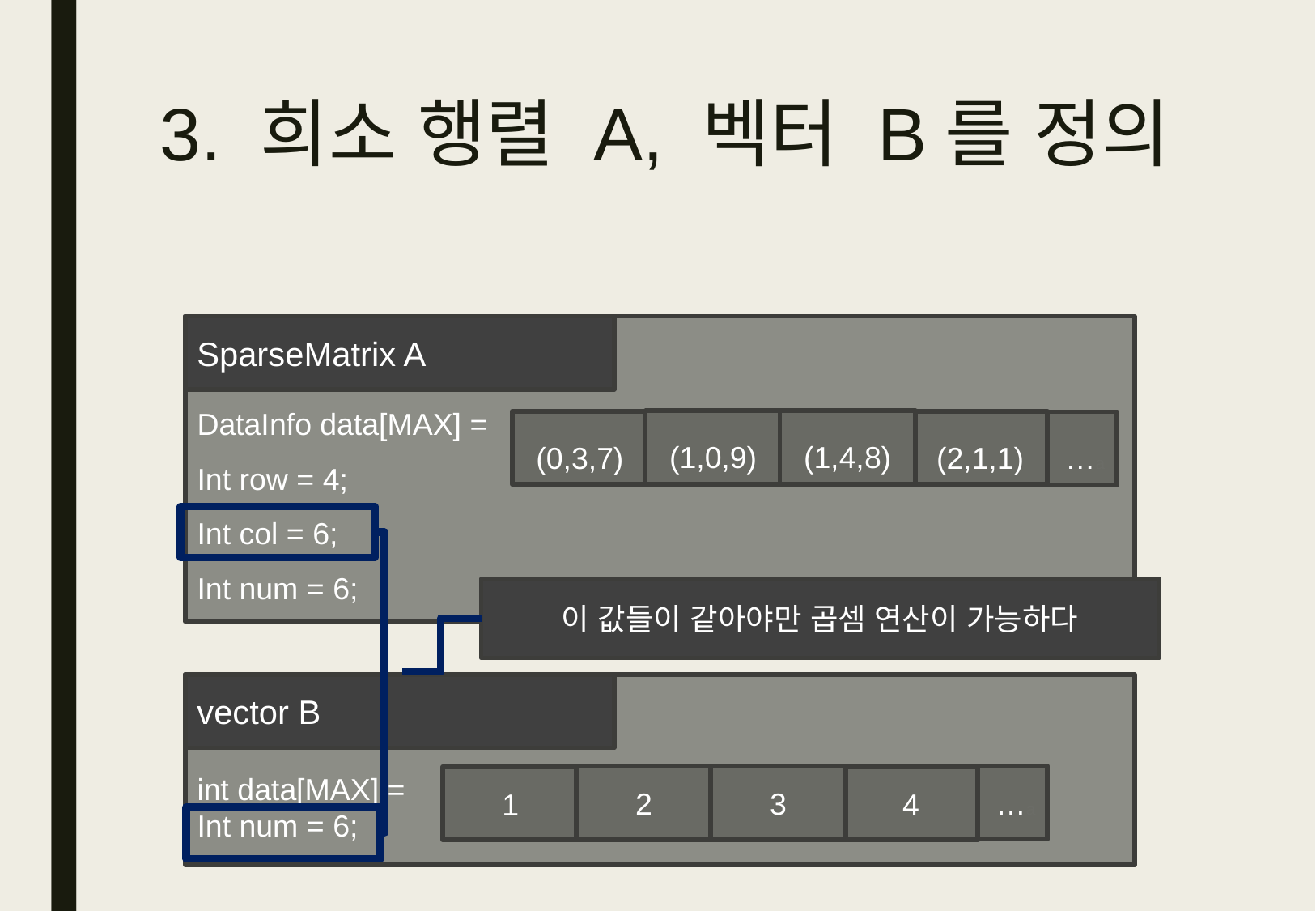

# 3. 희소 행렬 A, 벡터 B를 정의

DataInfo data[MAX] =
Int row = 4;
Int col = 6;
Int num = 6;
SparseMatrix A
(1,0,9)
(1,4,8)
(0,3,7)
(2,1,1)
…a

이 값들이 같아야만 곱셈 연산이 가능하다

int data[MAX] =
Int num = 6;
vector B
…a
2
3
1
4